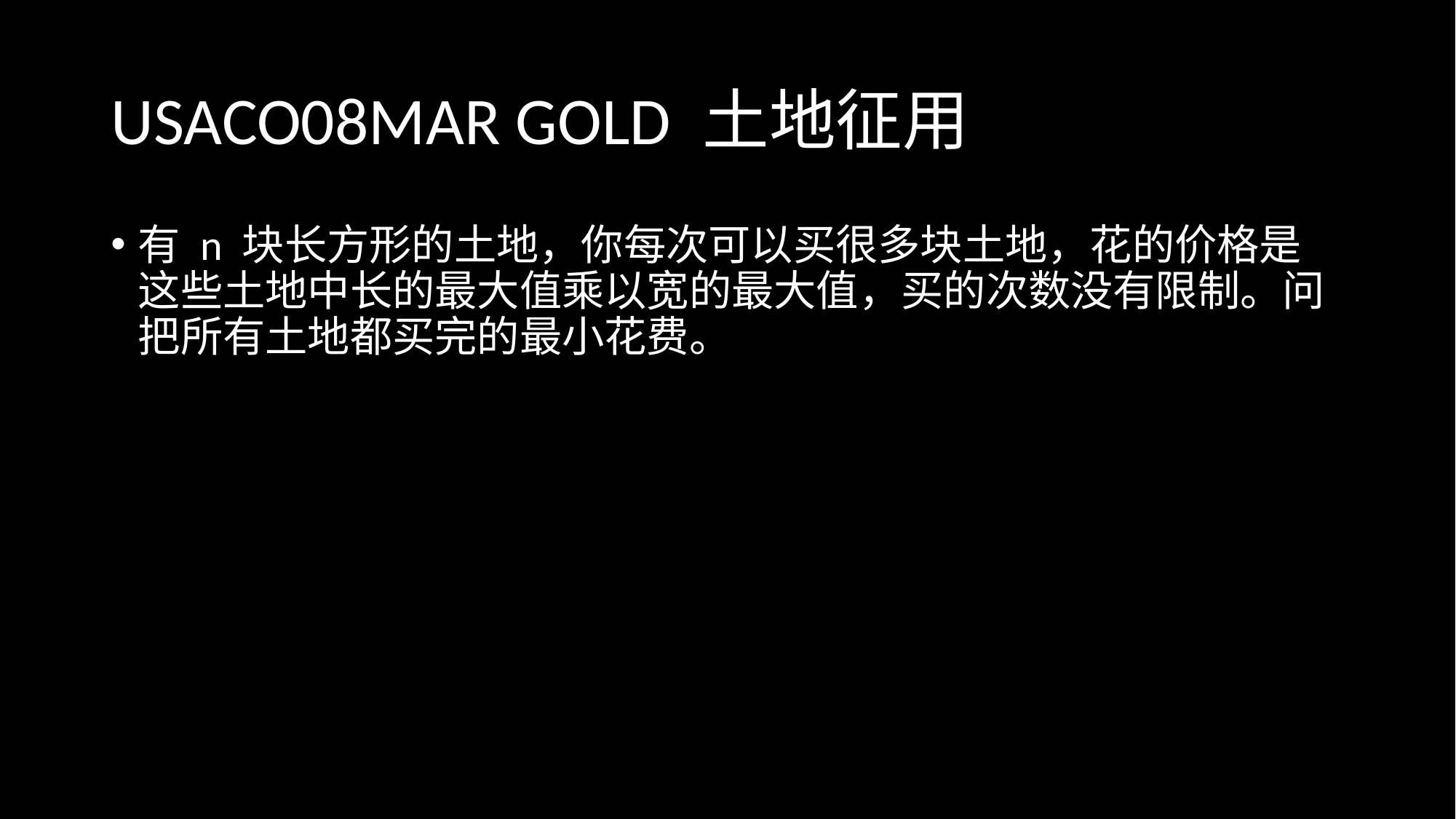

# USACO08MAR GOLD 土地征用
有 n 块长方形的土地，你每次可以买很多块土地，花的价格是这些土地中长的最大值乘以宽的最大值，买的次数没有限制。问把所有土地都买完的最小花费。